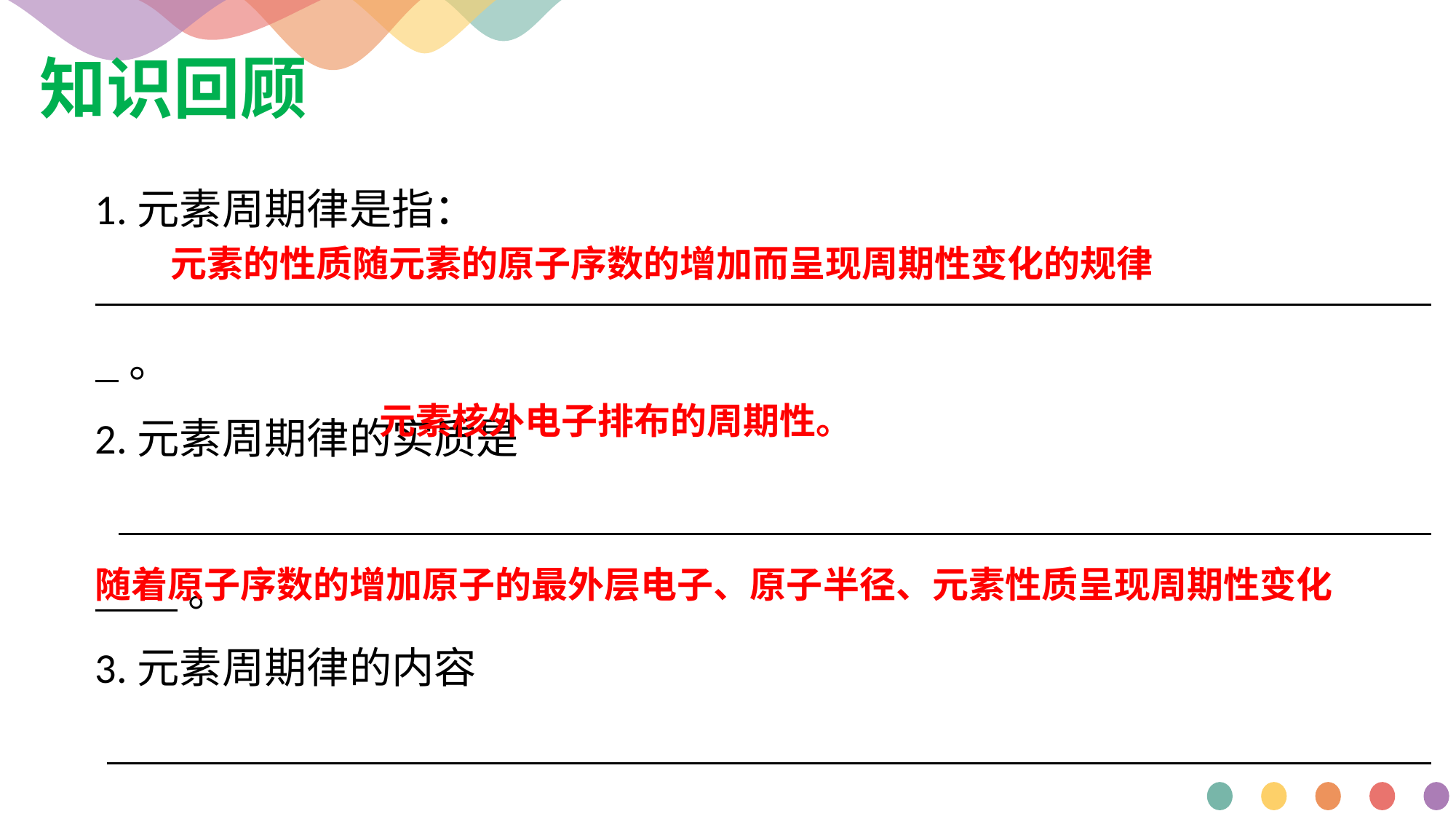

知识回顾
1.元素周期律是指：
                                                                                                                    。
2.元素周期律的实质是
                                                                                                                         。
3.元素周期律的内容
                                                                                                                        。
元素的性质随元素的原子序数的增加而呈现周期性变化的规律
元素核外电子排布的周期性。
随着原子序数的增加原子的最外层电子、原子半径、元素性质呈现周期性变化